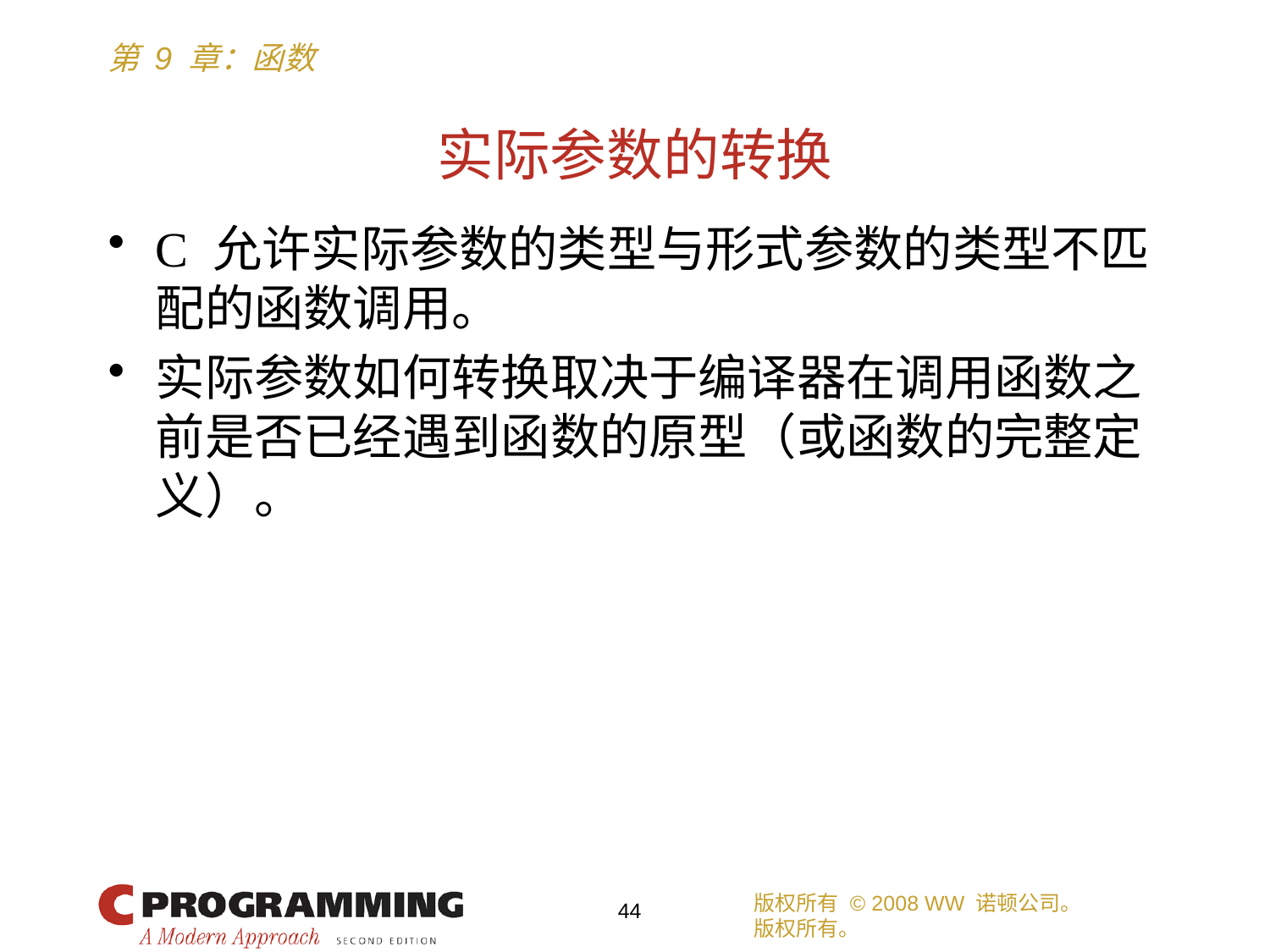

# 实际参数的转换
C 允许实际参数的类型与形式参数的类型不匹配的函数调用。
实际参数如何转换取决于编译器在调用函数之前是否已经遇到函数的原型（或函数的完整定义）。
版权所有 © 2008 WW 诺顿公司。
版权所有。
44